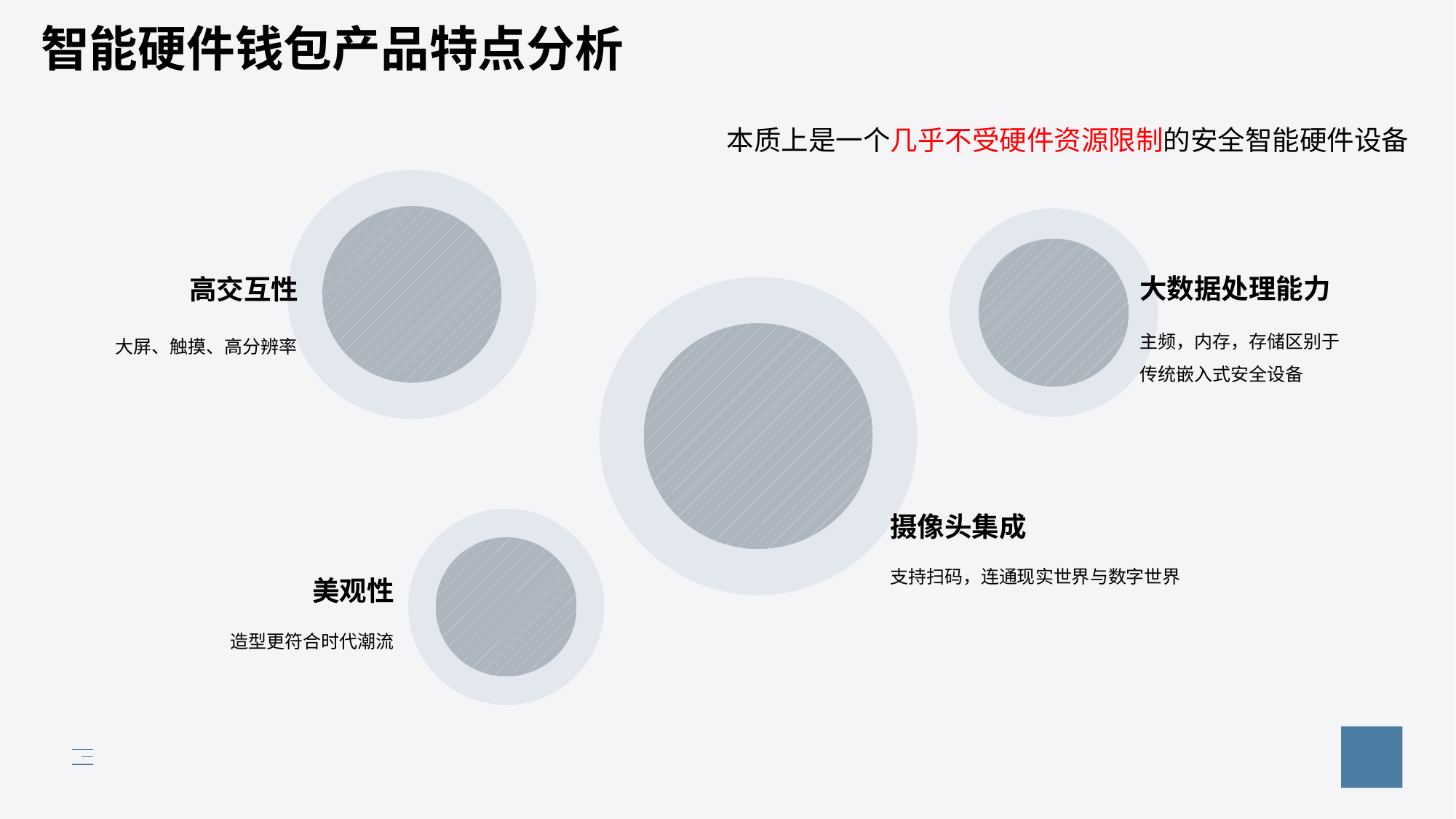

# 智能硬件钱包产品特点分析
本质上是一个几乎不受硬件资源限制的安全智能硬件设备

高交互性
大屏、触摸、高分辨率

大数据处理能力
主频，内存，存储区别于传统嵌入式安全设备

摄像头集成
支持扫码，连通现实世界与数字世界

美观性
造型更符合时代潮流
4